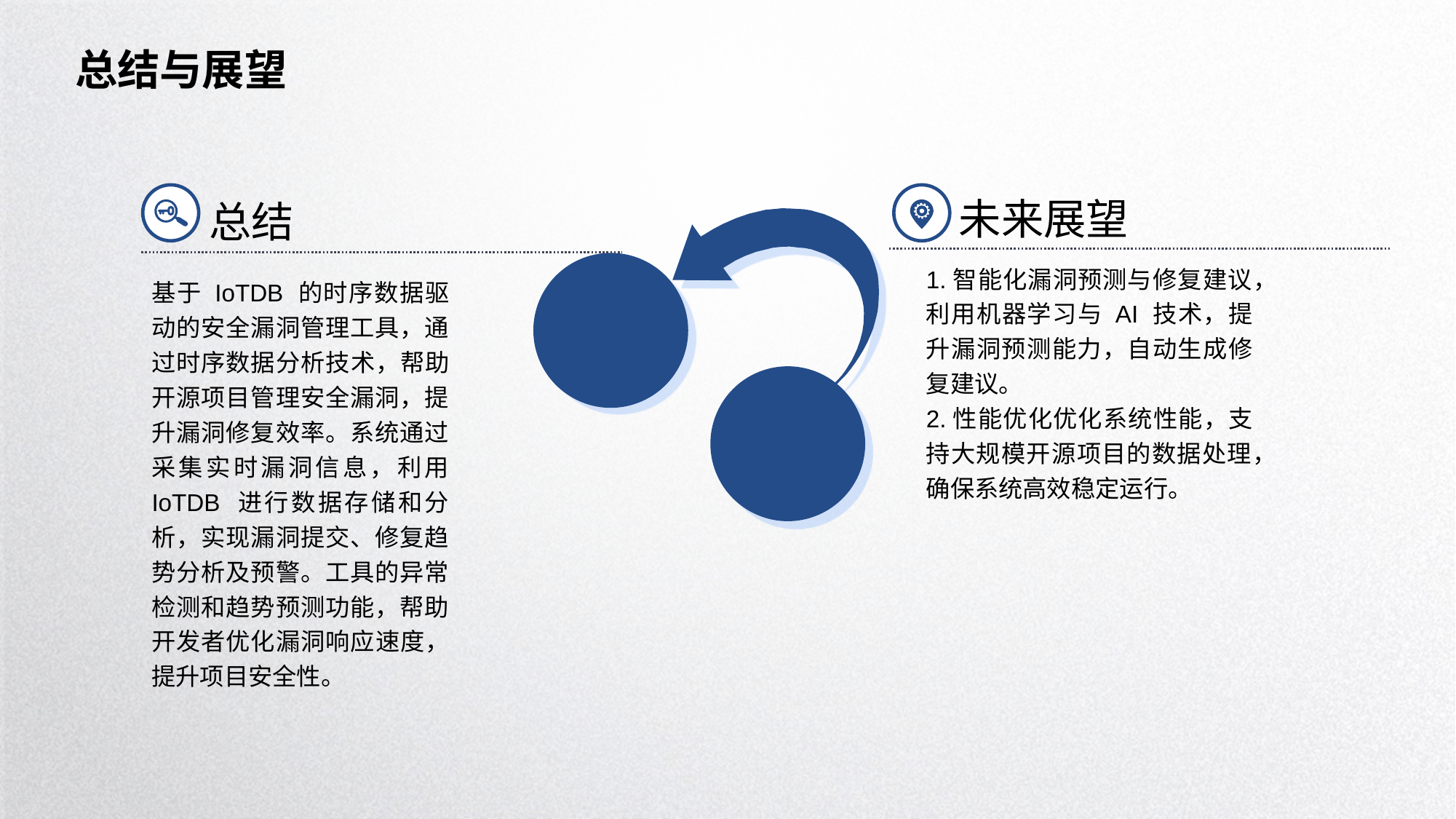

总结与展望

未来展望
总结

1.智能化漏洞预测与修复建议，利用机器学习与 AI 技术，提升漏洞预测能力，自动生成修复建议。
2.性能优化优化系统性能，支持大规模开源项目的数据处理，确保系统高效稳定运行。
基于 IoTDB 的时序数据驱动的安全漏洞管理工具，通过时序数据分析技术，帮助开源项目管理安全漏洞，提升漏洞修复效率。系统通过采集实时漏洞信息，利用 IoTDB 进行数据存储和分析，实现漏洞提交、修复趋势分析及预警。工具的异常检测和趋势预测功能，帮助开发者优化漏洞响应速度，提升项目安全性。